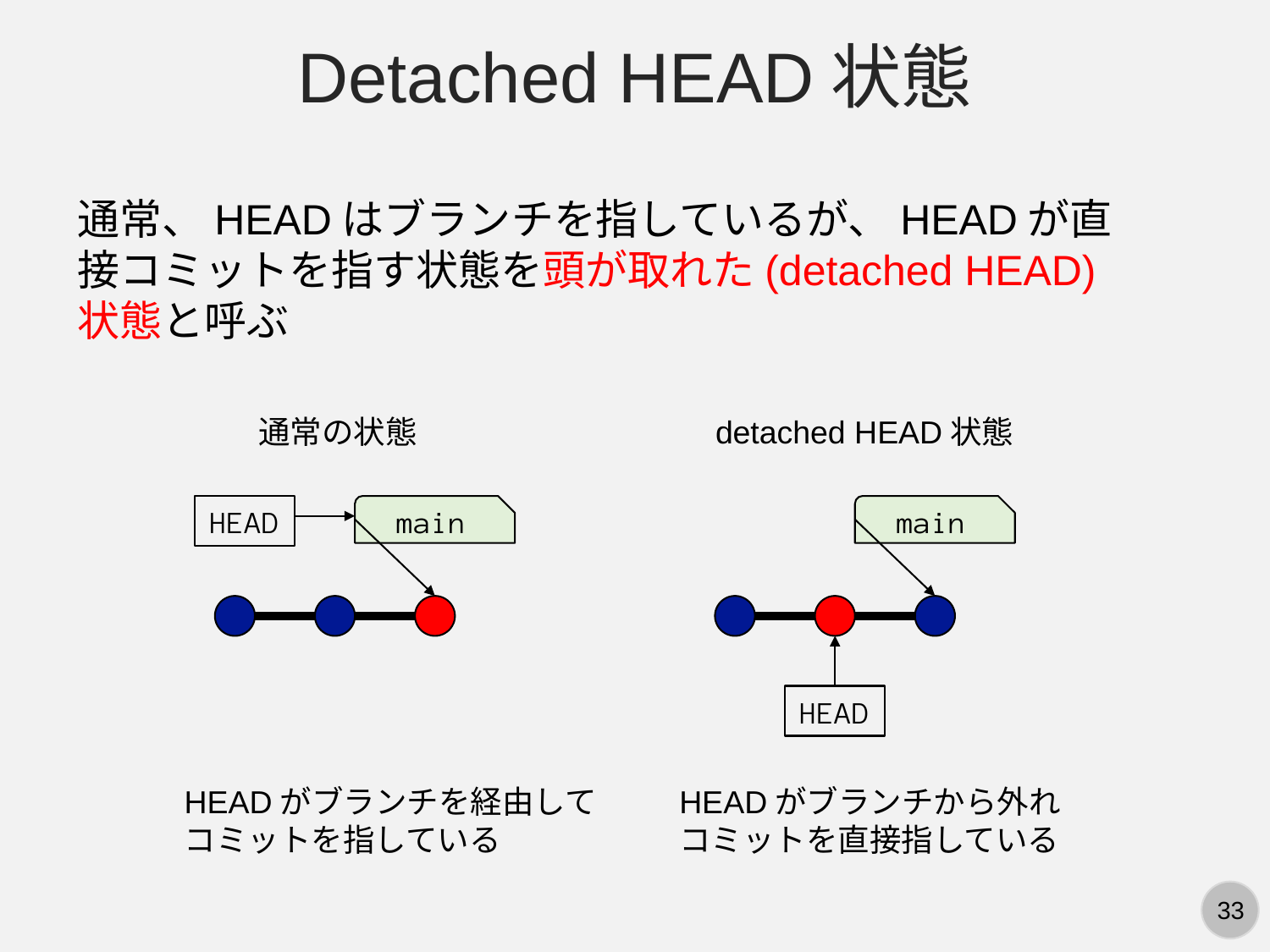

Detached HEAD状態
通常、HEADはブランチを指しているが、HEADが直接コミットを指す状態を頭が取れた(detached HEAD)状態と呼ぶ
通常の状態
detached HEAD状態
HEAD
main
main

HEAD
HEADがブランチを経由して
コミットを指している
HEADがブランチから外れ
コミットを直接指している